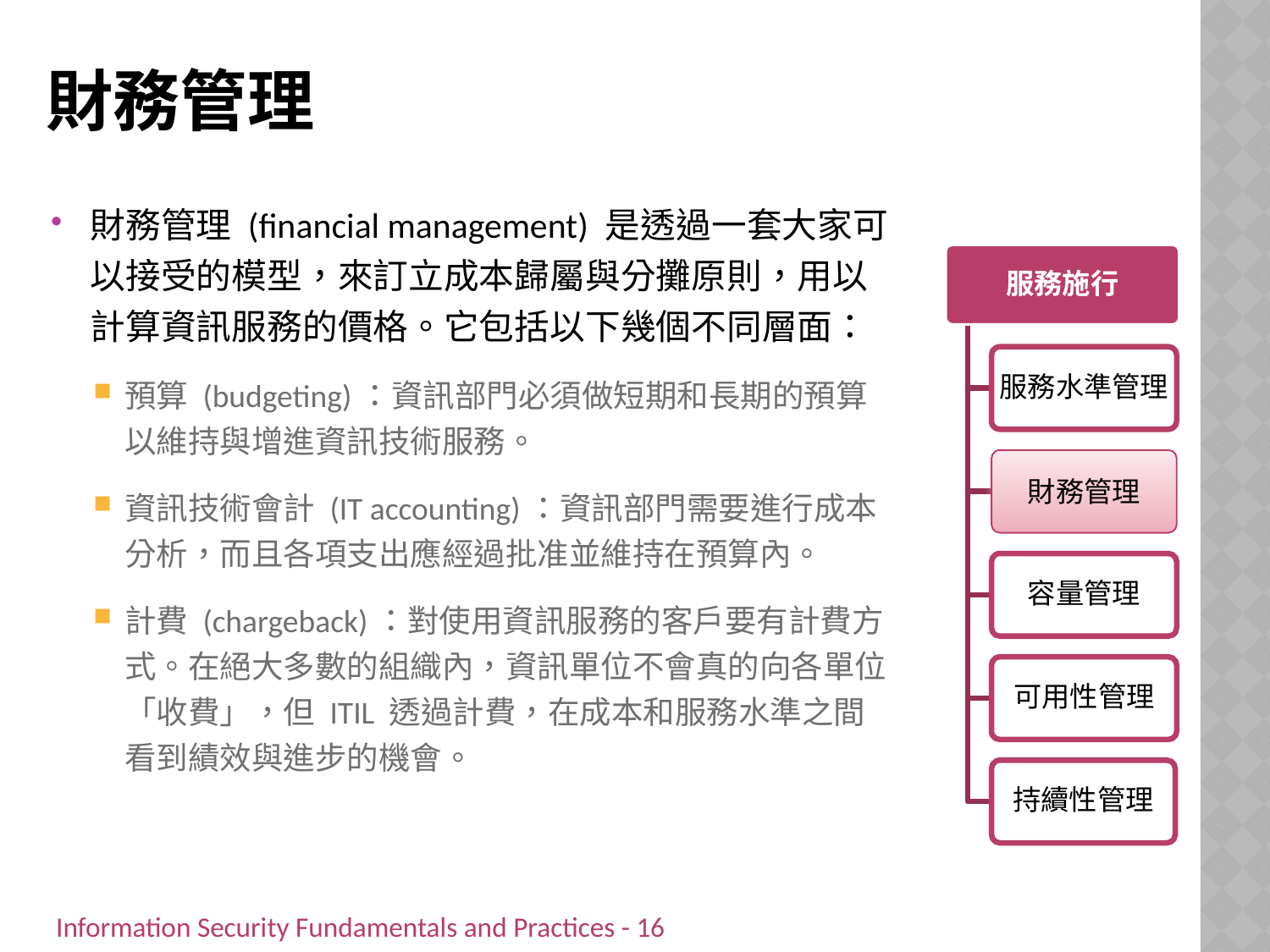

# 財務管理
財務管理 (financial management) 是透過一套大家可以接受的模型，來訂立成本歸屬與分攤原則，用以計算資訊服務的價格。它包括以下幾個不同層面：
預算 (budgeting)：資訊部門必須做短期和長期的預算以維持與增進資訊技術服務。
資訊技術會計 (IT accounting)：資訊部門需要進行成本分析，而且各項支出應經過批准並維持在預算內。
計費 (chargeback)：對使用資訊服務的客戶要有計費方式。在絕大多數的組織內，資訊單位不會真的向各單位「收費」，但 ITIL 透過計費，在成本和服務水準之間看到績效與進步的機會。

服務施行

服務水準管理
財務管理

容量管理

可用性管理

持續性管理